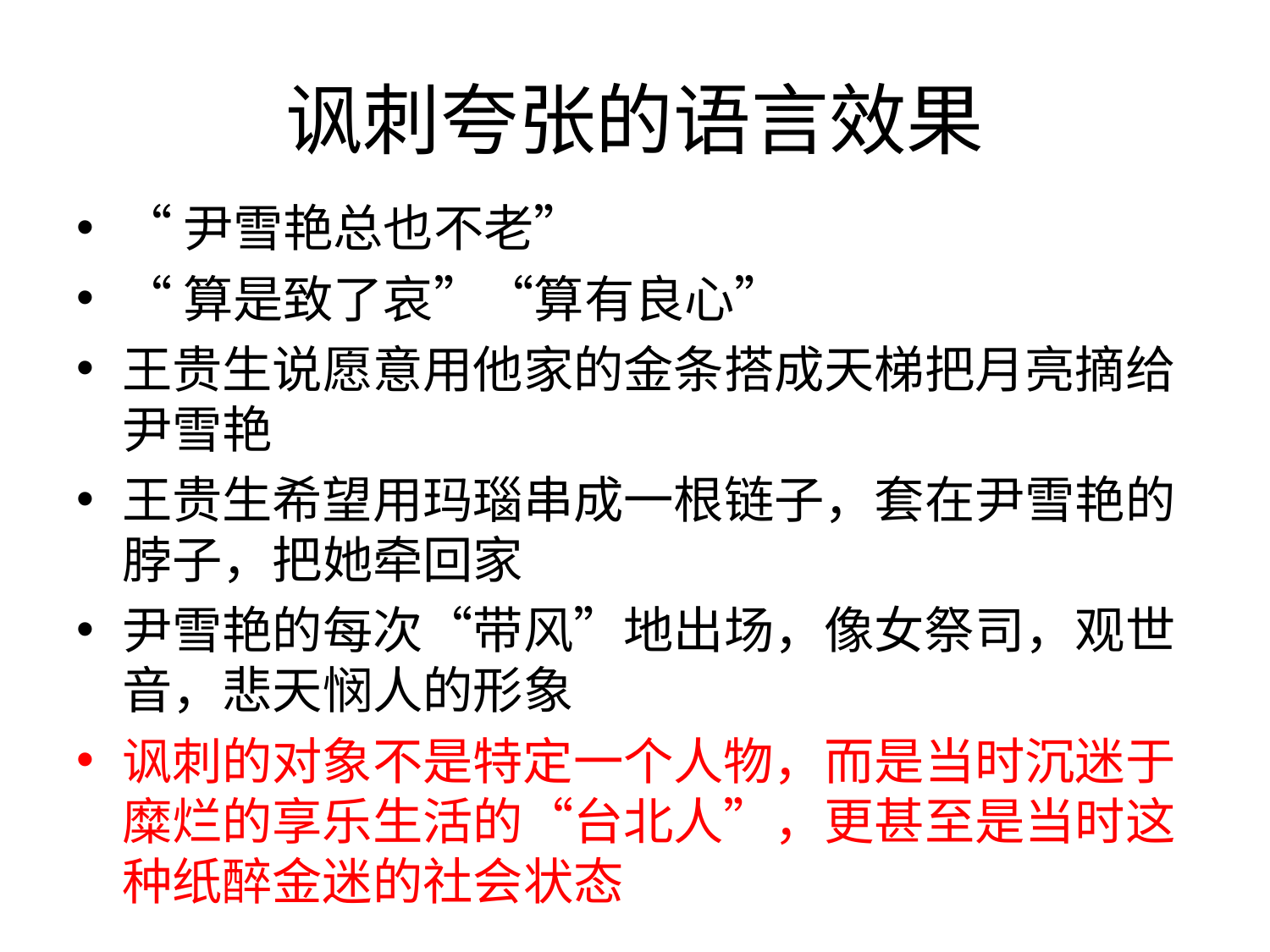

# 讽刺夸张的语言效果
“尹雪艳总也不老”
“算是致了哀”“算有良心”
王贵生说愿意用他家的金条搭成天梯把月亮摘给尹雪艳
王贵生希望用玛瑙串成一根链子，套在尹雪艳的脖子，把她牵回家
尹雪艳的每次“带风”地出场，像女祭司，观世音，悲天悯人的形象
讽刺的对象不是特定一个人物，而是当时沉迷于糜烂的享乐生活的“台北人”，更甚至是当时这种纸醉金迷的社会状态